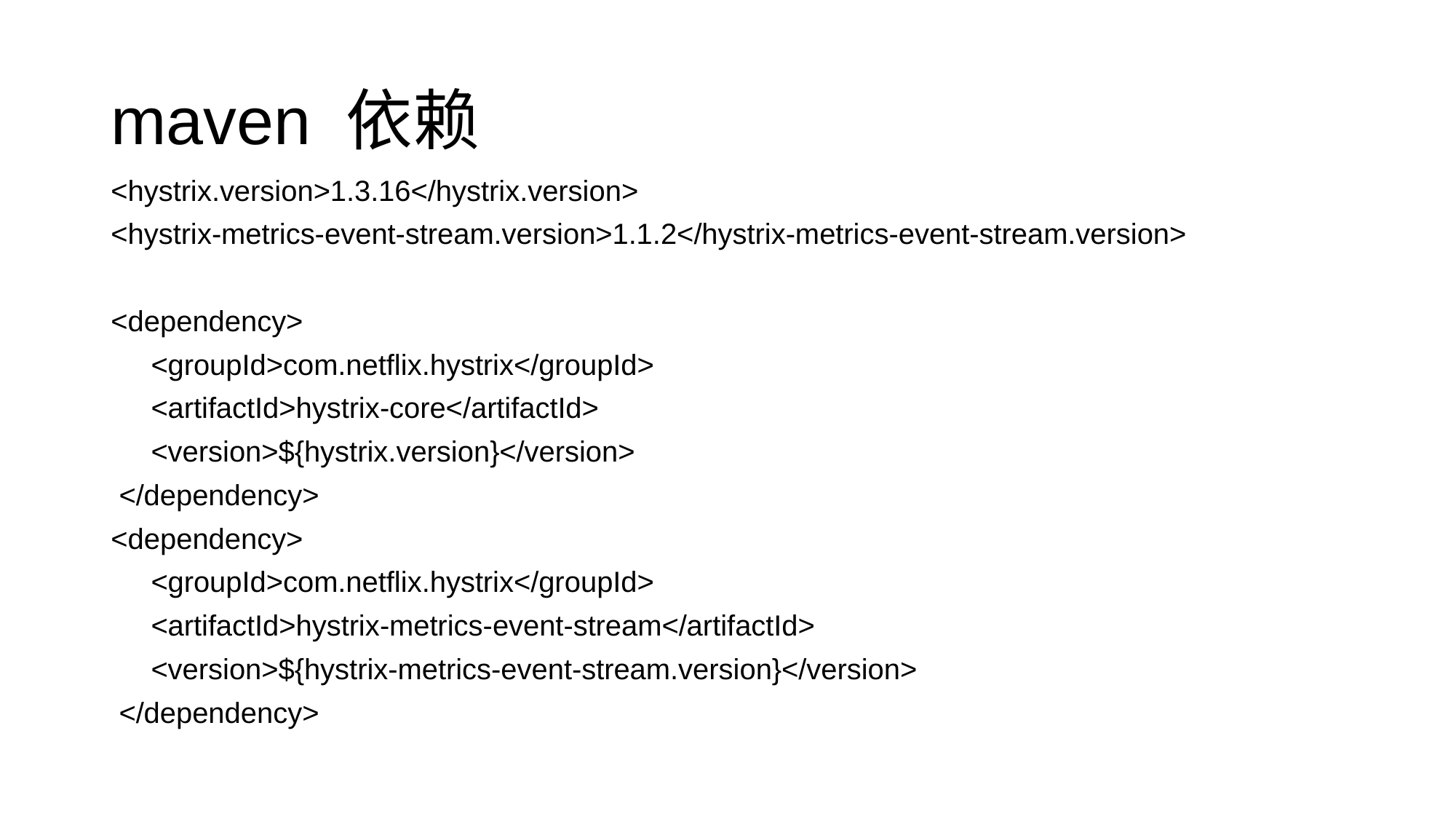

# maven 依赖
<hystrix.version>1.3.16</hystrix.version>
<hystrix-metrics-event-stream.version>1.1.2</hystrix-metrics-event-stream.version>

<dependency>
     <groupId>com.netflix.hystrix</groupId>
     <artifactId>hystrix-core</artifactId>
     <version>${hystrix.version}</version>
 </dependency>
<dependency>
     <groupId>com.netflix.hystrix</groupId>
     <artifactId>hystrix-metrics-event-stream</artifactId>
     <version>${hystrix-metrics-event-stream.version}</version>
 </dependency>